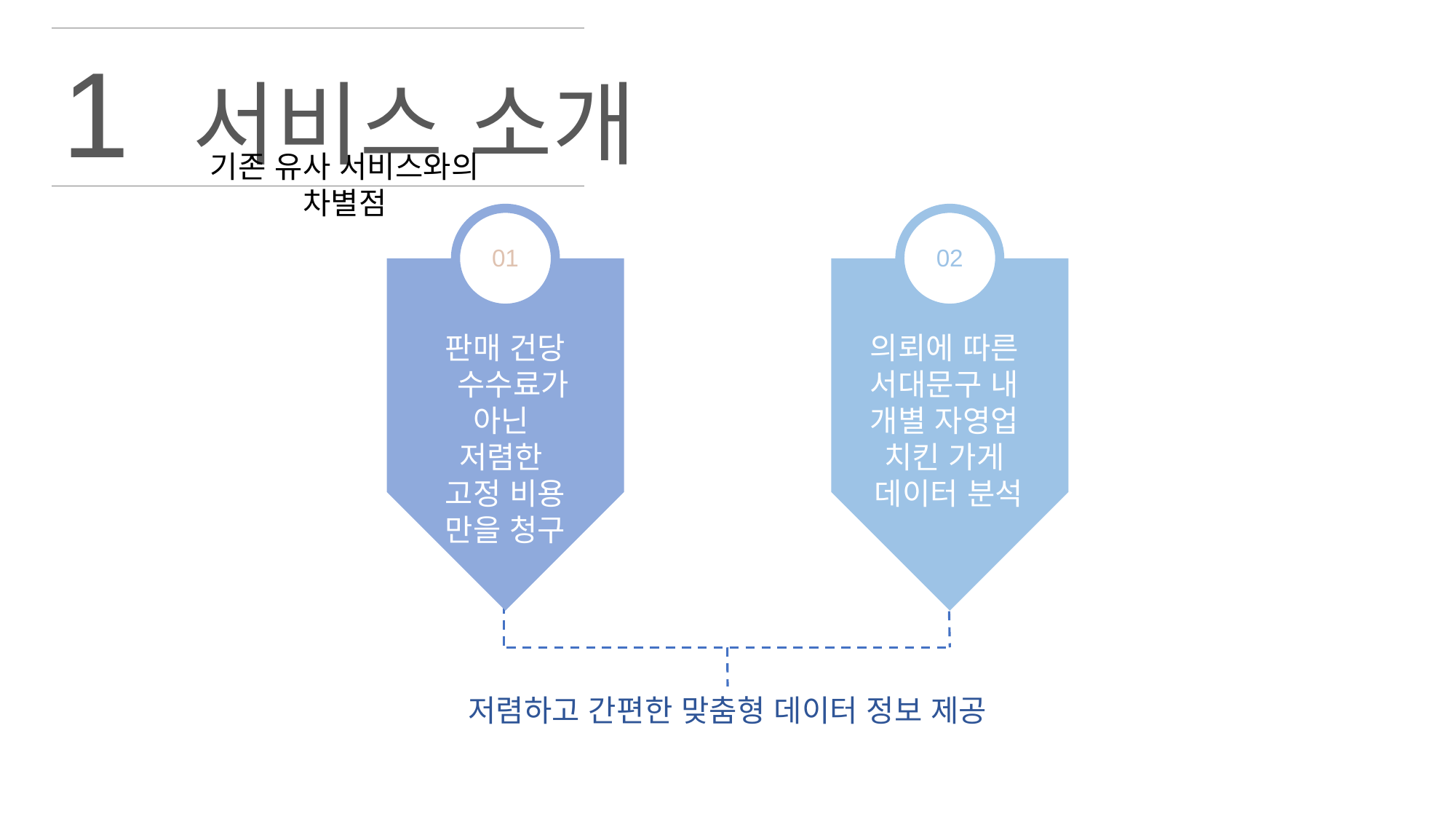

1 서비스 소개
기존 유사 서비스와의 차별점

01

02

판매 건당
 수수료가 아닌
저렴한
고정 비용 만을 청구
의뢰에 따른
서대문구 내
개별 자영업
치킨 가게
데이터 분석
저렴하고 간편한 맞춤형 데이터 정보 제공